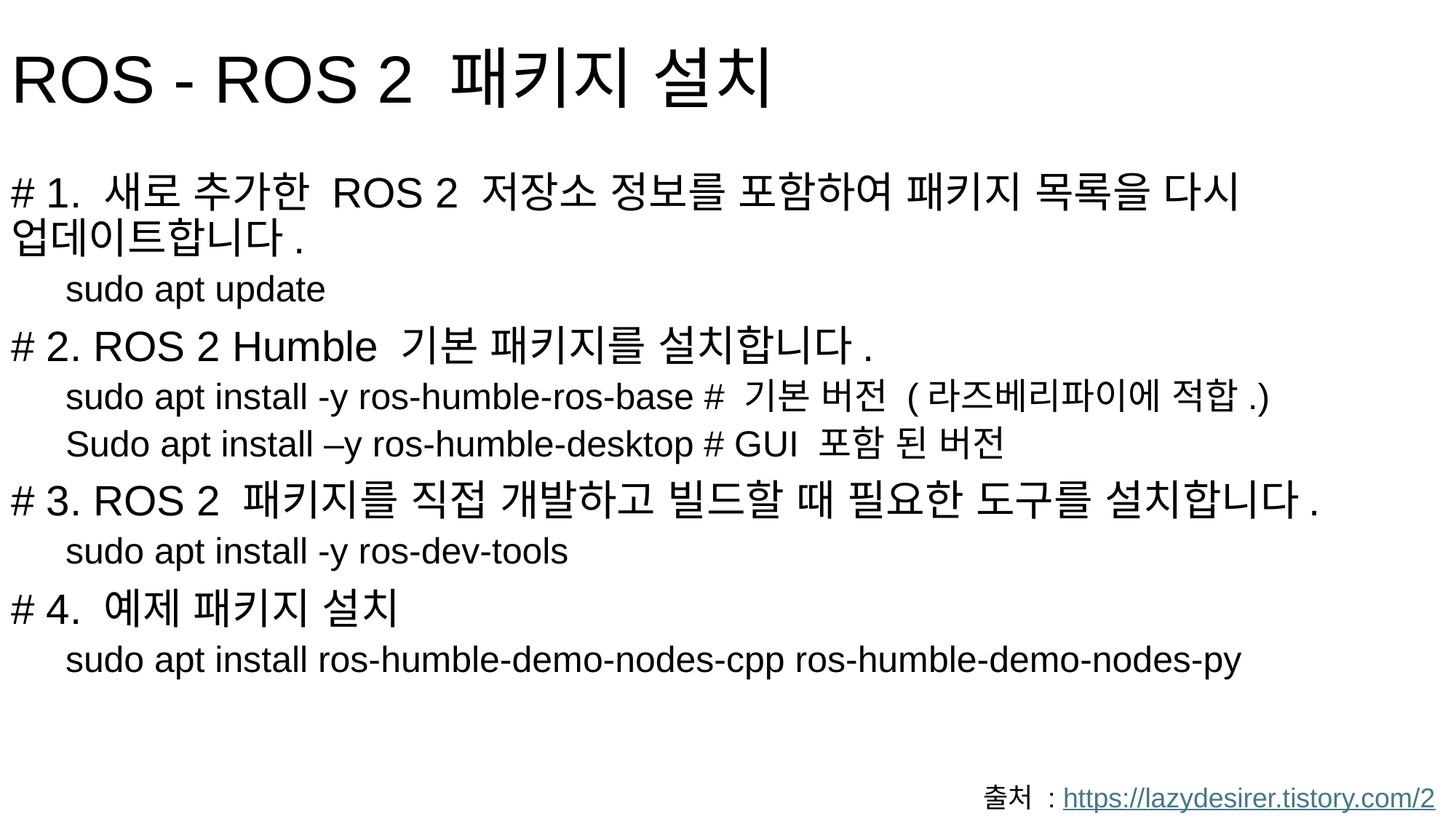

# ROS - ROS 2 패키지 설치
# 1. 새로 추가한 ROS 2 저장소 정보를 포함하여 패키지 목록을 다시 업데이트합니다.
sudo apt update
# 2. ROS 2 Humble 기본 패키지를 설치합니다.
sudo apt install -y ros-humble-ros-base # 기본 버전 (라즈베리파이에 적합.)
Sudo apt install –y ros-humble-desktop # GUI 포함 된 버전
# 3. ROS 2 패키지를 직접 개발하고 빌드할 때 필요한 도구를 설치합니다.
sudo apt install -y ros-dev-tools
# 4. 예제 패키지 설치
sudo apt install ros-humble-demo-nodes-cpp ros-humble-demo-nodes-py
출처 : https://lazydesirer.tistory.com/2